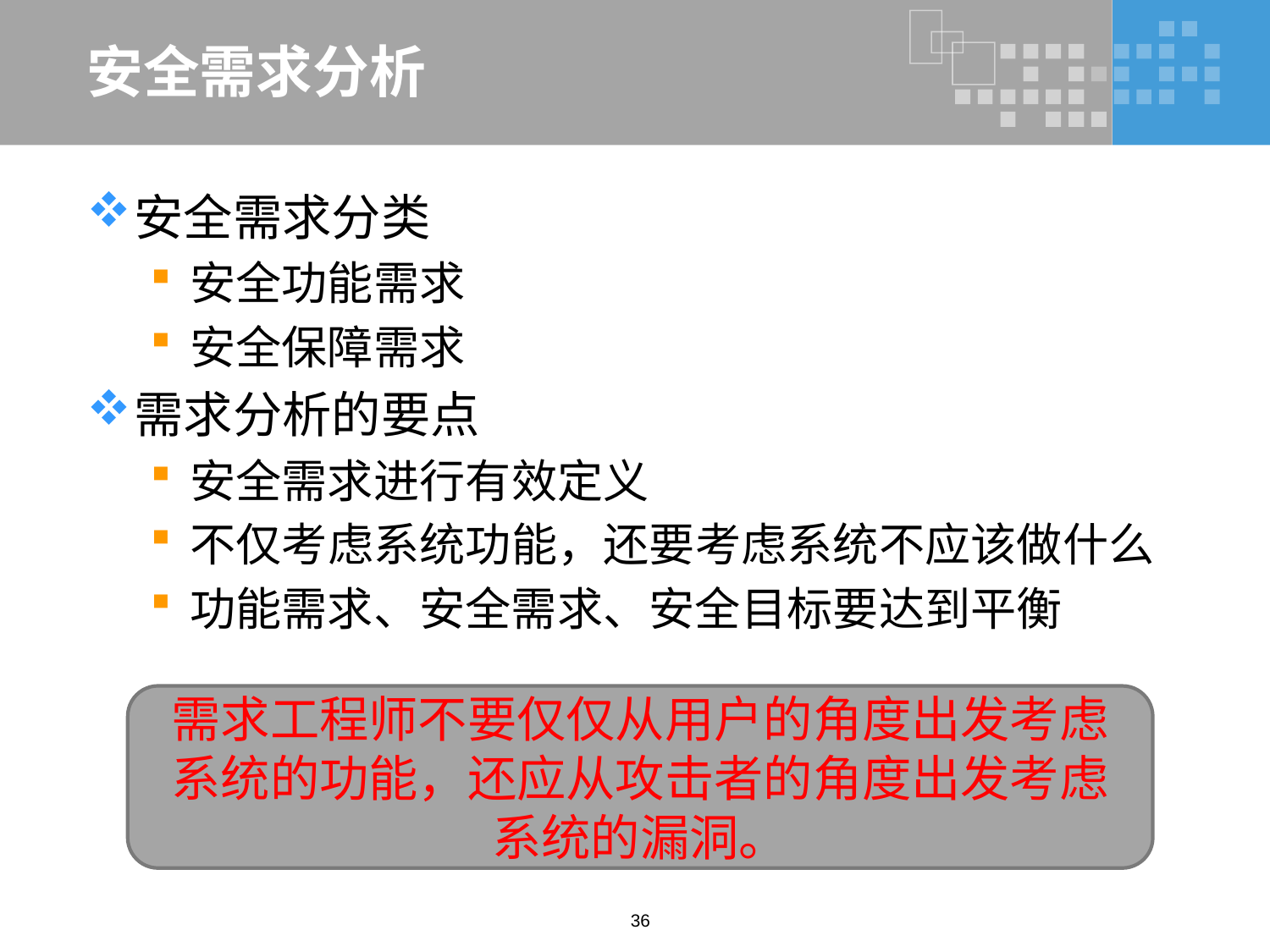

# 安全需求分析
安全需求分类
安全功能需求
安全保障需求
需求分析的要点
安全需求进行有效定义
不仅考虑系统功能，还要考虑系统不应该做什么
功能需求、安全需求、安全目标要达到平衡

需求工程师不要仅仅从用户的角度出发考虑系统的功能，还应从攻击者的角度出发考虑系统的漏洞。
36